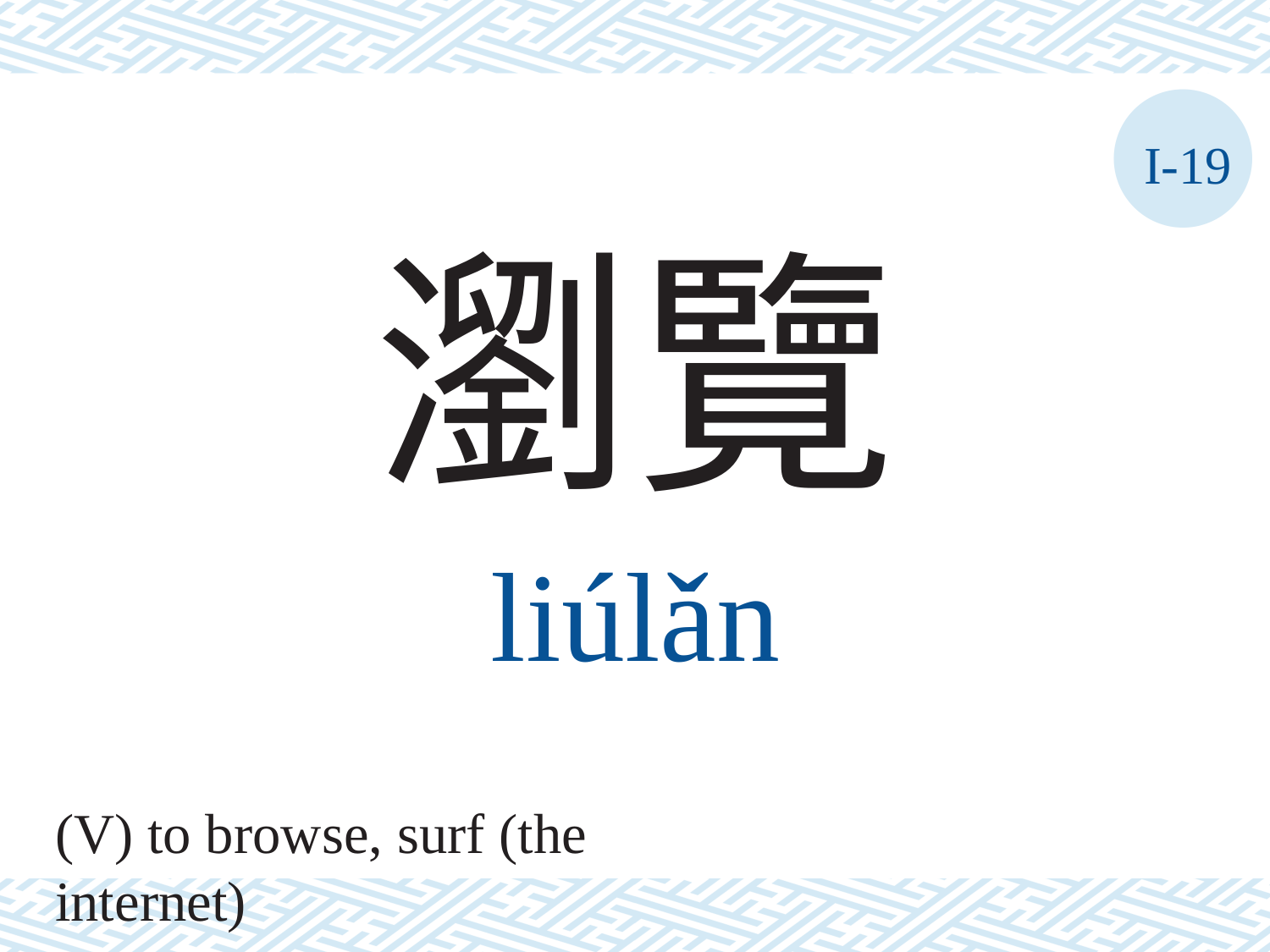

I-19
瀏覽
liúlǎn
(V) to browse, surf (the internet)